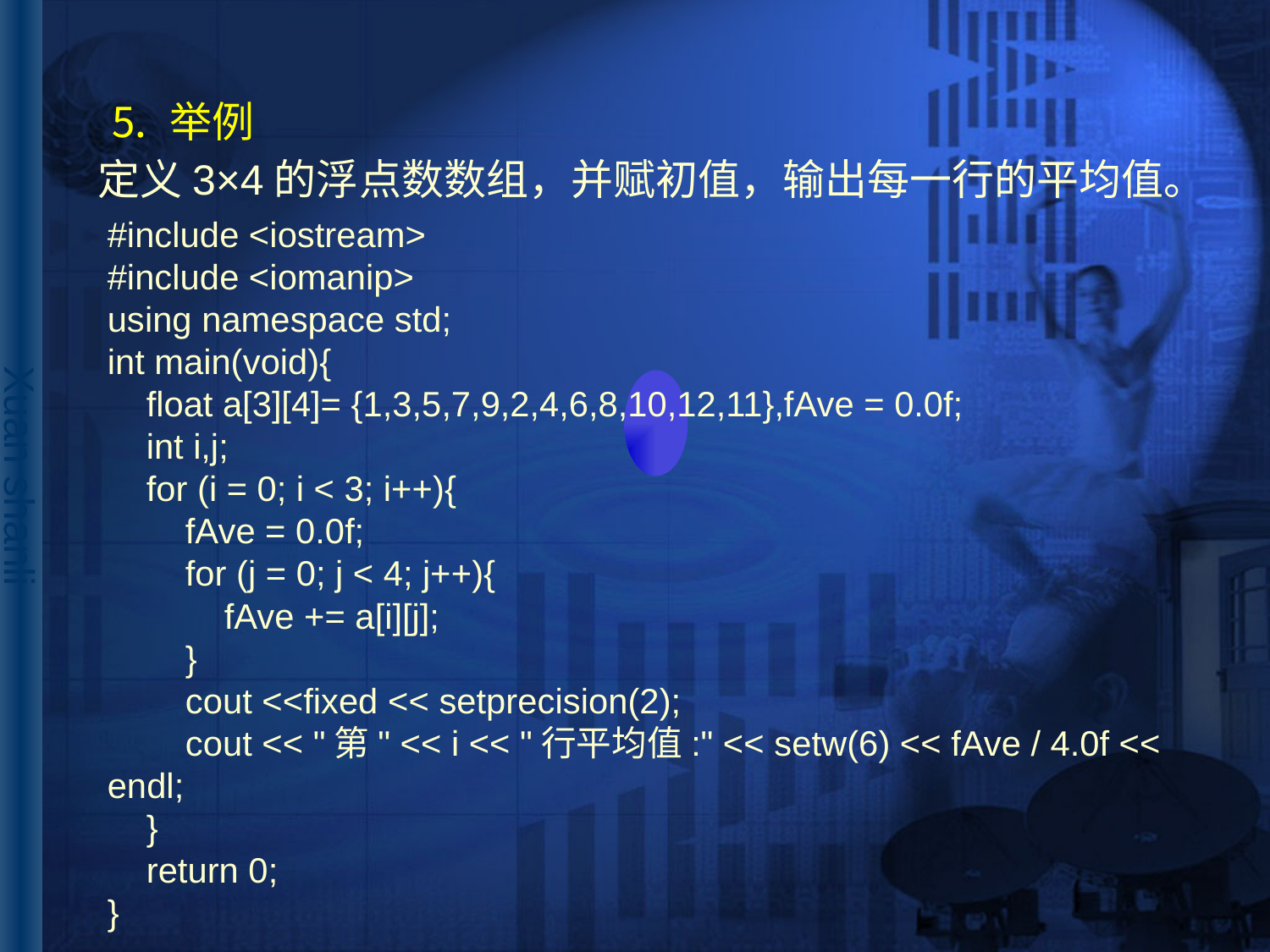

# ⒌ 举例
       定义3×4的浮点数数组，并赋初值，输出每一行的平均值。
#include <iostream>
#include <iomanip>
using namespace std;
int main(void){
    float a[3][4]= {1,3,5,7,9,2,4,6,8,10,12,11},fAve = 0.0f;
    int i,j;
    for (i = 0; i < 3; i++){
        fAve = 0.0f;
        for (j = 0; j < 4; j++){
            fAve += a[i][j];
        }
        cout <<fixed << setprecision(2);
        cout << "第" << i << "行平均值:" << setw(6) << fAve / 4.0f << endl;
    }
    return 0;
}